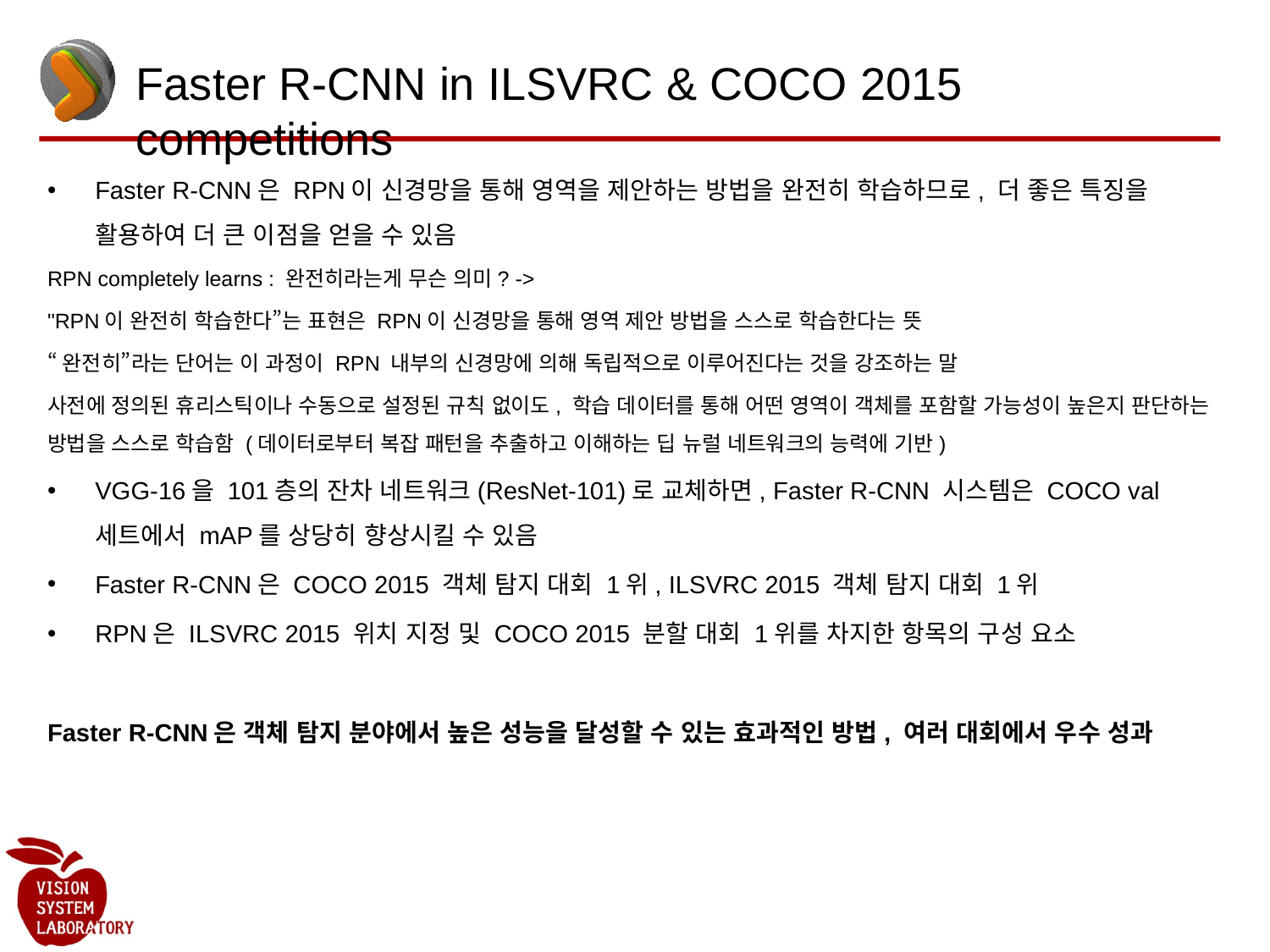

# Faster R-CNN in ILSVRC & COCO 2015 competitions
Faster R-CNN은 RPN이 신경망을 통해 영역을 제안하는 방법을 완전히 학습하므로, 더 좋은 특징을 활용하여 더 큰 이점을 얻을 수 있음
RPN completely learns : 완전히라는게 무슨 의미? ->
"RPN이 완전히 학습한다”는 표현은 RPN이 신경망을 통해 영역 제안 방법을 스스로 학습한다는 뜻
“완전히”라는 단어는 이 과정이 RPN 내부의 신경망에 의해 독립적으로 이루어진다는 것을 강조하는 말
사전에 정의된 휴리스틱이나 수동으로 설정된 규칙 없이도, 학습 데이터를 통해 어떤 영역이 객체를 포함할 가능성이 높은지 판단하는 방법을 스스로 학습함 (데이터로부터 복잡 패턴을 추출하고 이해하는 딥 뉴럴 네트워크의 능력에 기반)
VGG-16을 101층의 잔차 네트워크(ResNet-101)로 교체하면, Faster R-CNN 시스템은 COCO val 세트에서 mAP를 상당히 향상시킬 수 있음
Faster R-CNN은 COCO 2015 객체 탐지 대회 1위, ILSVRC 2015 객체 탐지 대회 1위
RPN은 ILSVRC 2015 위치 지정 및 COCO 2015 분할 대회 1위를 차지한 항목의 구성 요소

Faster R-CNN은 객체 탐지 분야에서 높은 성능을 달성할 수 있는 효과적인 방법, 여러 대회에서 우수 성과